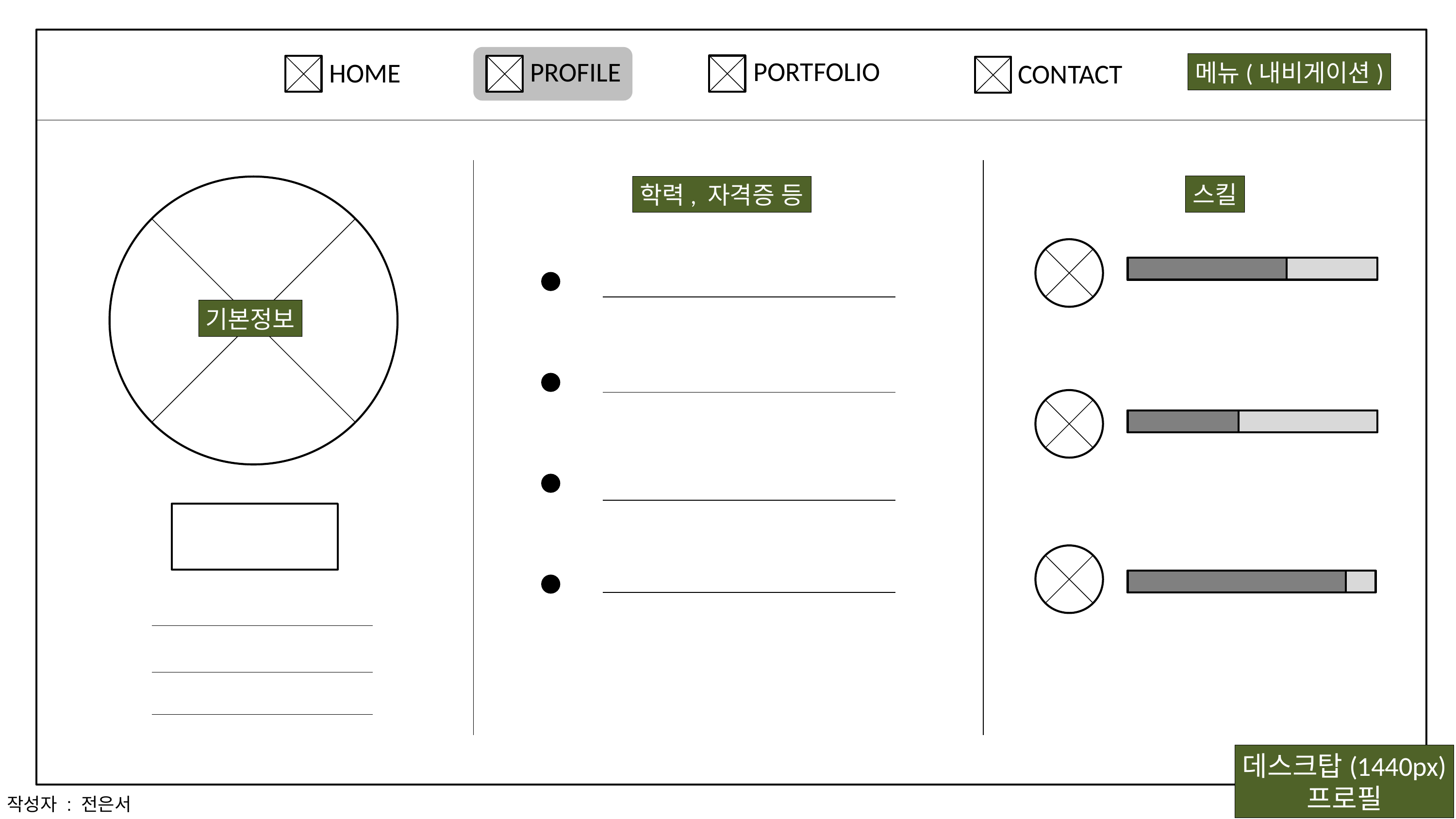

PROFILE

PORTFOLIO

HOME

CONTACT

메뉴(내비게이션)
스킬
학력, 자격증 등

기본정보

데스크탑(1440px)
프로필
작성자 : 전은서